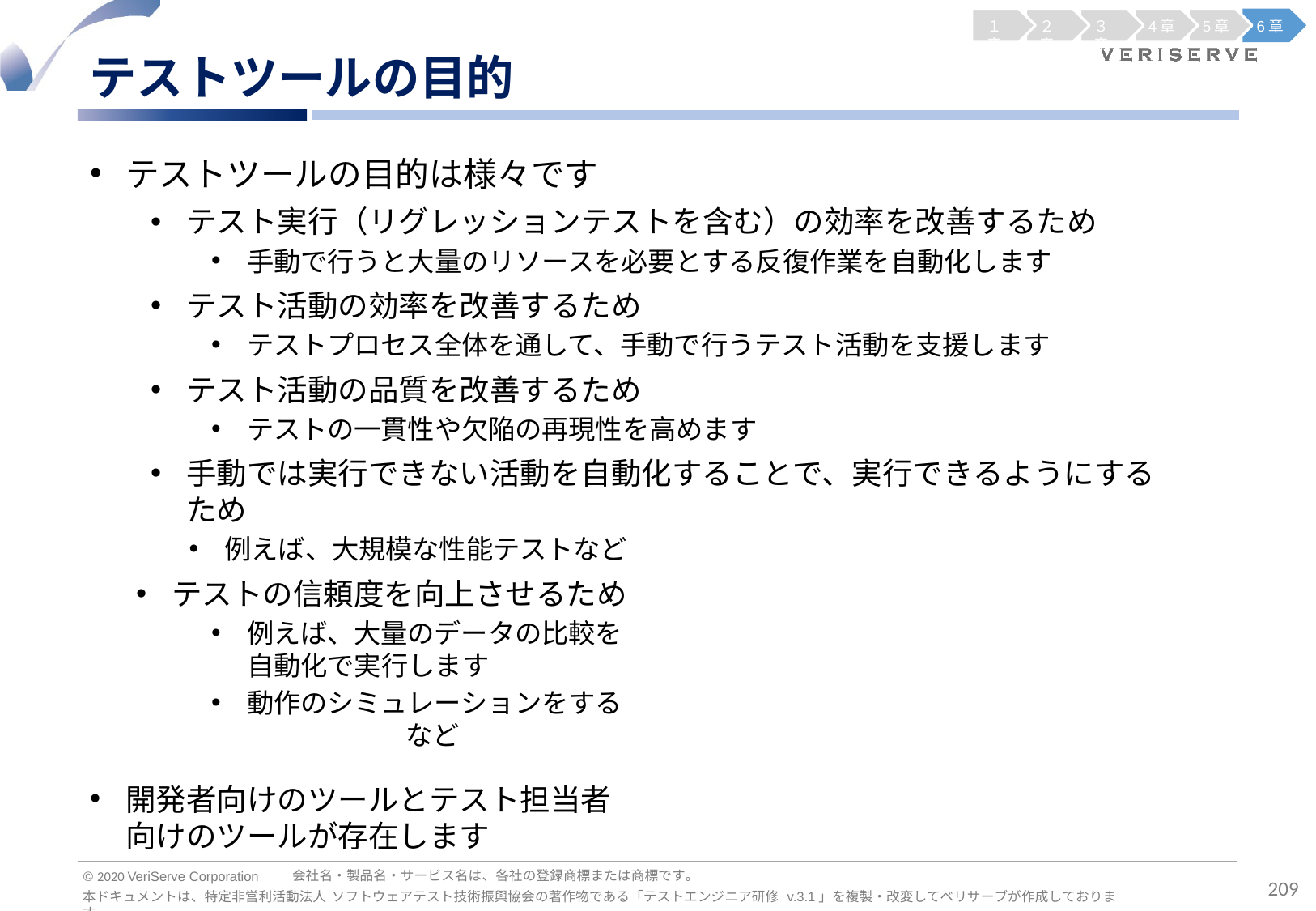

１章
２章
３章
4章
5章
6章
テストツールの目的

テストツールの目的は様々です
テスト実行（リグレッションテストを含む）の効率を改善するため
手動で行うと大量のリソースを必要とする反復作業を自動化します
テスト活動の効率を改善するため
テストプロセス全体を通して、手動で行うテスト活動を支援します
テスト活動の品質を改善するため
テストの一貫性や欠陥の再現性を高めます
手動では実行できない活動を自動化することで、実行できるようにするため
例えば、大規模な性能テストなど
テストの信頼度を向上させるため
例えば、大量のデータの比較を自動化で実行します
動作のシミュレーションをする	など

開発者向けのツールとテスト担当者向けのツールが存在します
会社名・製品名・サービス名は、各社の登録商標または商標です。
© 2020 VeriServe Corporation
209
本ドキュメントは、特定非営利活動法人 ソフトウェアテスト技術振興協会の著作物である「テストエンジニア研修 v.3.1」を複製・改変してベリサーブが作成しております。